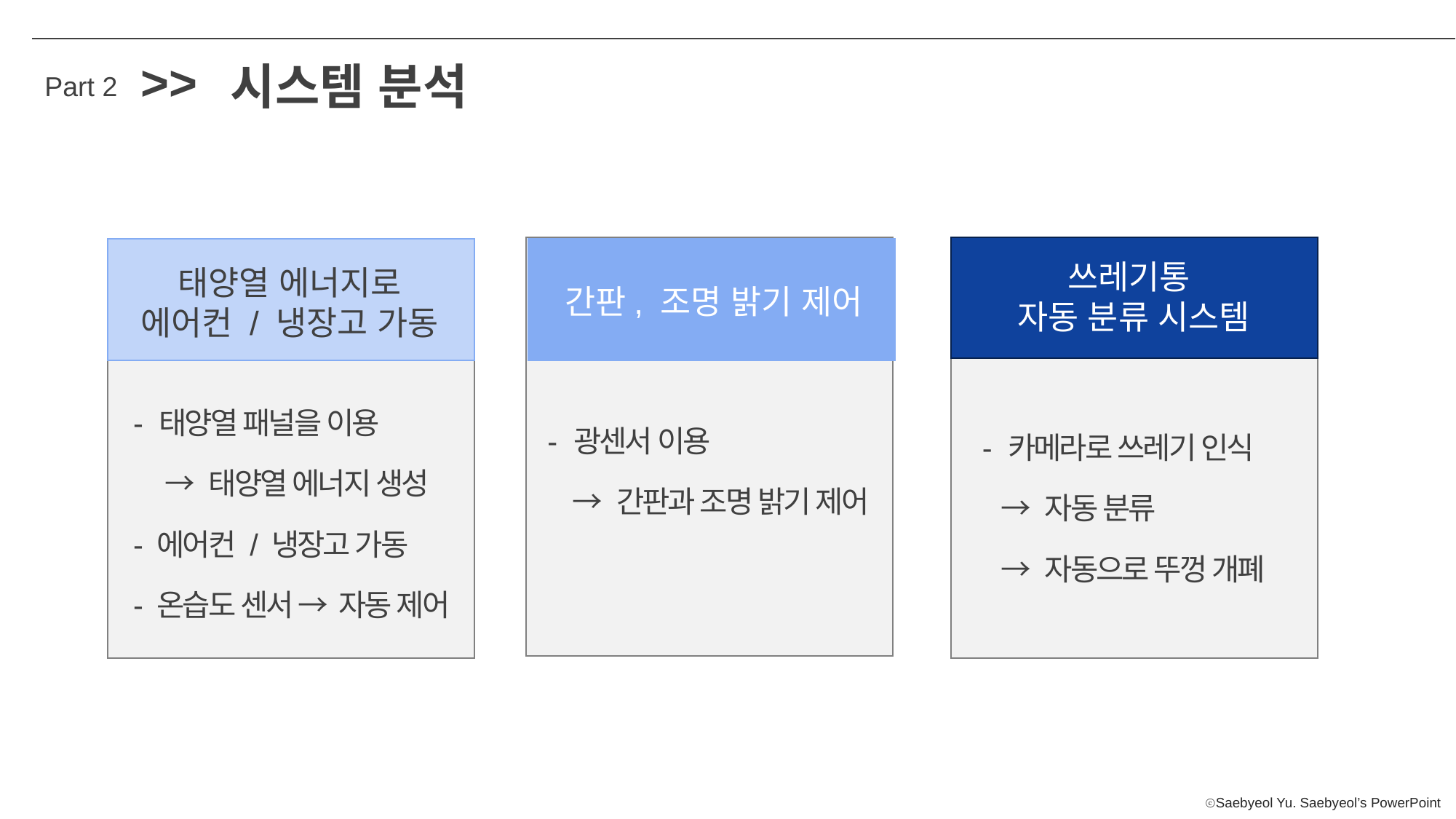

>>
시스템 분석
Part 2

쓰레기통
자동 분류 시스템
태양열 에너지로
에어컨 / 냉장고 가동
간판, 조명 밝기 제어
- 태양열 패널을 이용
     → 태양열 에너지 생성
- 에어컨 / 냉장고 가동
- 온습도 센서 →  자동 제어

- 광센서 이용
    → 간판과 조명 밝기 제어

- 카메라로 쓰레기 인식
   → 자동 분류
   → 자동으로 뚜껑 개폐